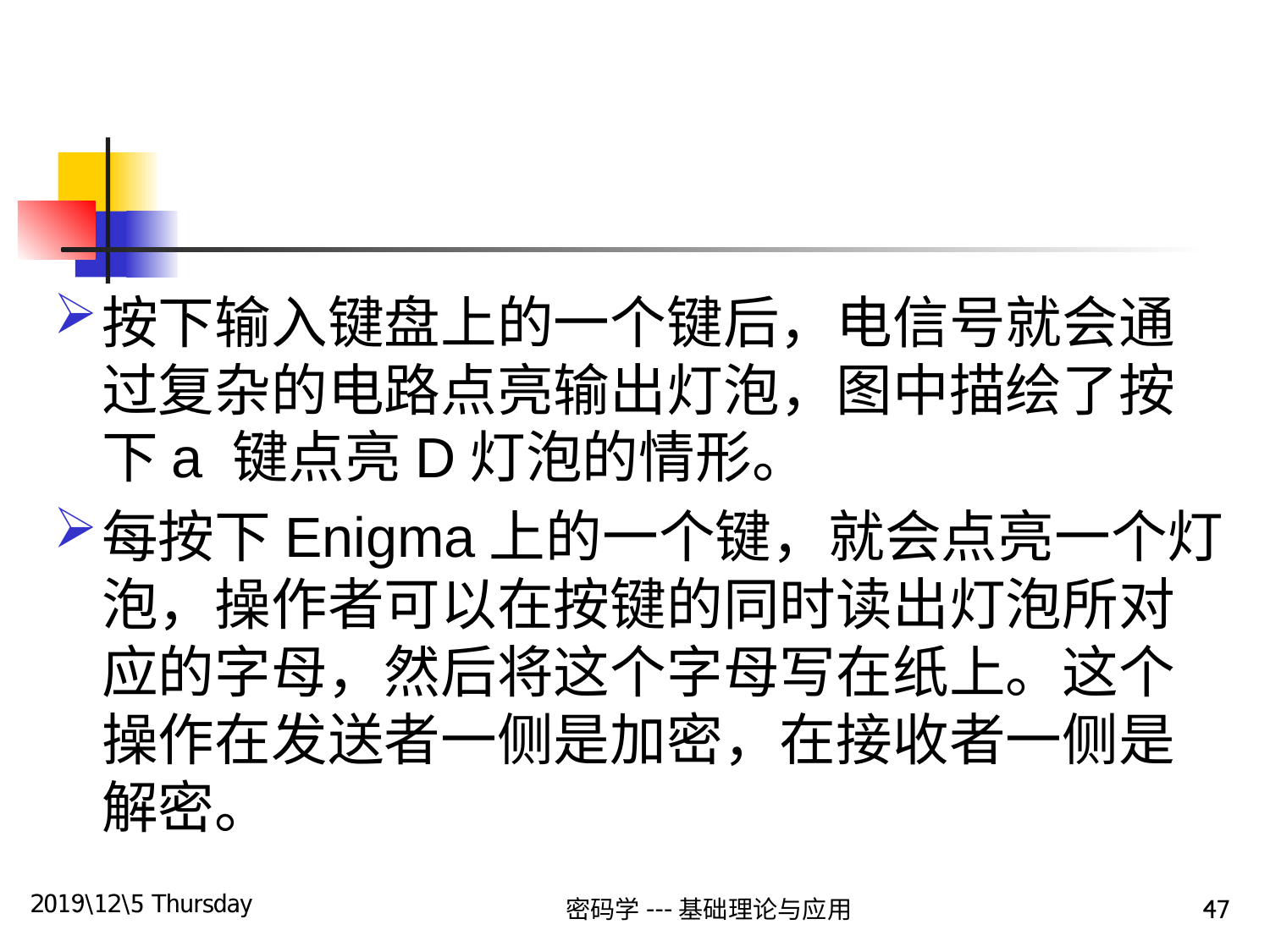

#
按下输入键盘上的一个键后，电信号就会通过复杂的电路点亮输出灯泡，图中描绘了按下a 键点亮D灯泡的情形。
每按下Enigma上的一个键，就会点亮一个灯泡，操作者可以在按键的同时读出灯泡所对应的字母，然后将这个字母写在纸上。这个操作在发送者一侧是加密，在接收者一侧是解密。
密码学---基础理论与应用
47
2019\12\5 Thursday